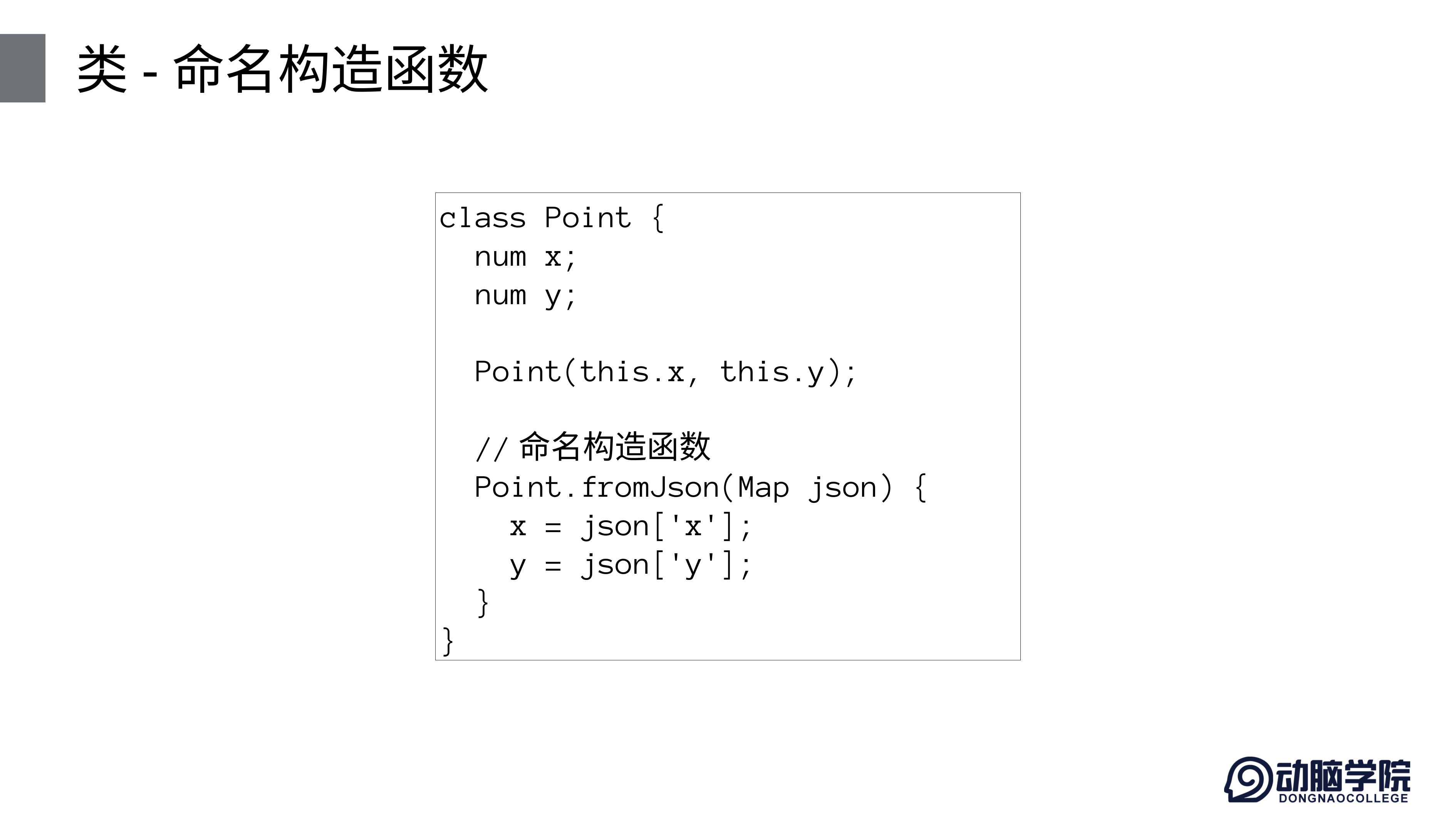

# 类-命名构造函数
class Point {
  num x;
  num y;

  Point(this.x, this.y);

  //命名构造函数
  Point.fromJson(Map json) {
    x = json['x'];
    y = json['y'];
  }
}